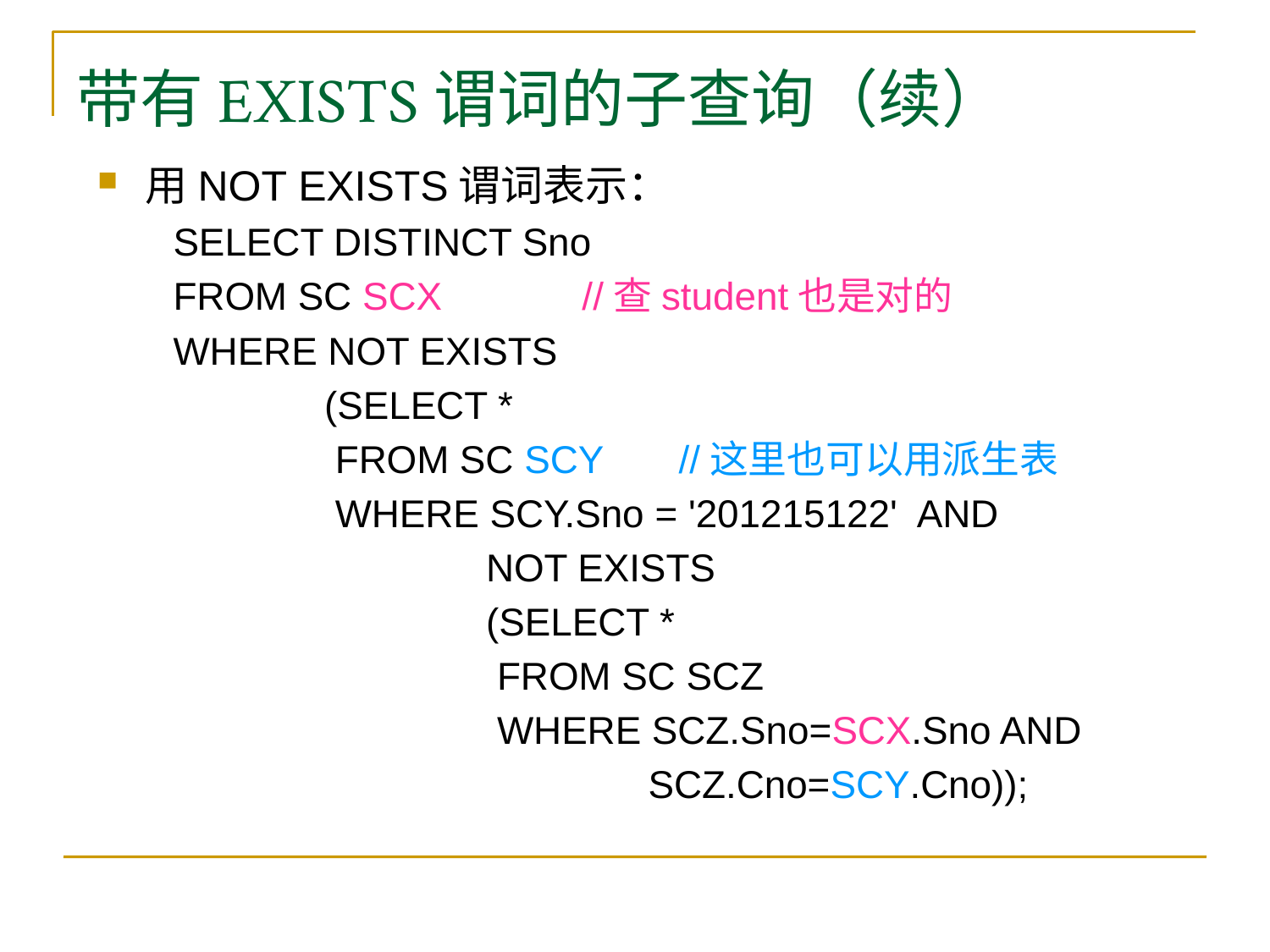

带有EXISTS谓词的子查询（续）
用NOT EXISTS谓词表示：
       SELECT DISTINCT Sno
       FROM SC SCX             //查student也是对的
       WHERE NOT EXISTS
                     (SELECT *
                      FROM SC SCY       //这里也可以用派生表
                      WHERE SCY.Sno = '201215122'  AND
                                    NOT EXISTS
                                    (SELECT *
                                     FROM SC SCZ
                                     WHERE SCZ.Sno=SCX.Sno AND
                                                   SCZ.Cno=SCY.Cno));